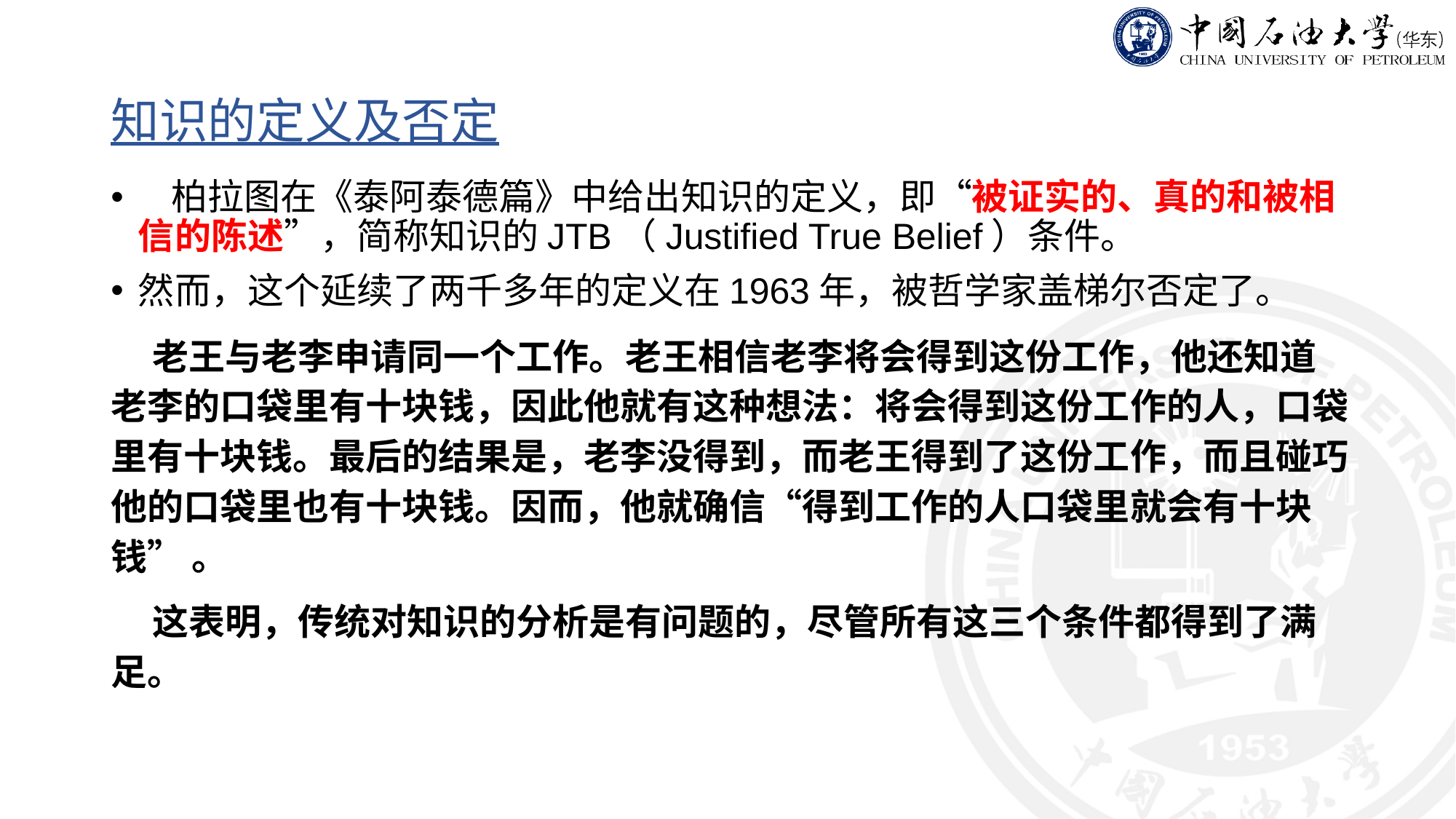

# 知识的定义及否定
   柏拉图在《泰阿泰德篇》中给出知识的定义，即“被证实的、真的和被相信的陈述”，简称知识的JTB（Justified True Belief）条件。
然而，这个延续了两千多年的定义在1963年，被哲学家盖梯尔否定了。
    老王与老李申请同一个工作。老王相信老李将会得到这份工作，他还知道老李的口袋里有十块钱，因此他就有这种想法：将会得到这份工作的人，口袋里有十块钱。最后的结果是，老李没得到，而老王得到了这份工作，而且碰巧他的口袋里也有十块钱。因而，他就确信“得到工作的人口袋里就会有十块钱” 。
    这表明，传统对知识的分析是有问题的，尽管所有这三个条件都得到了满足。